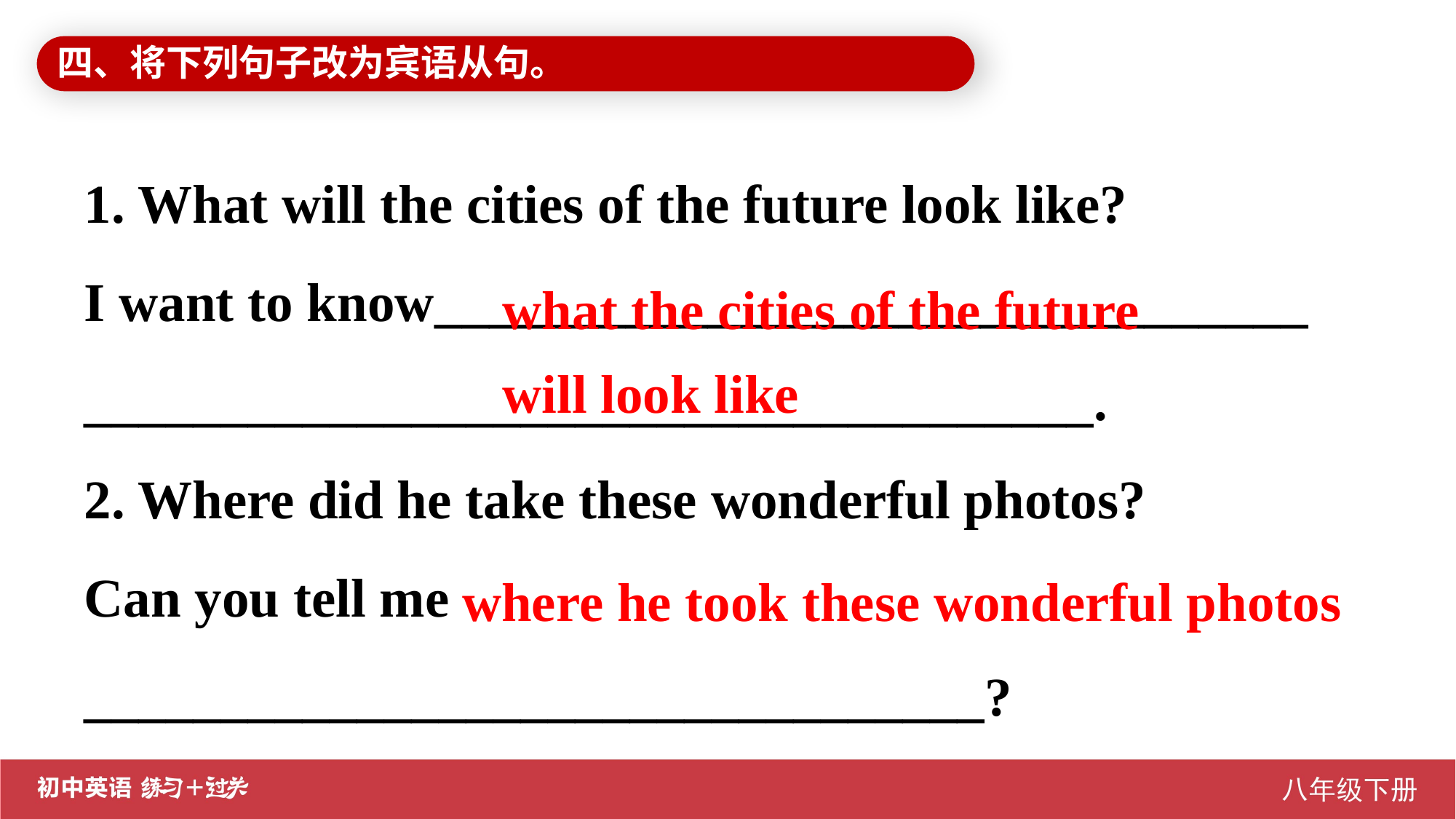

四、将下列句子改为宾语从句。

1. What will the cities of the future look like?
I want to know________________________________
_____________________________________.
2. Where did he take these wonderful photos?            Can you tell me _________________________________?
                         what the cities of the future                               will look like
where he took these wonderful photos